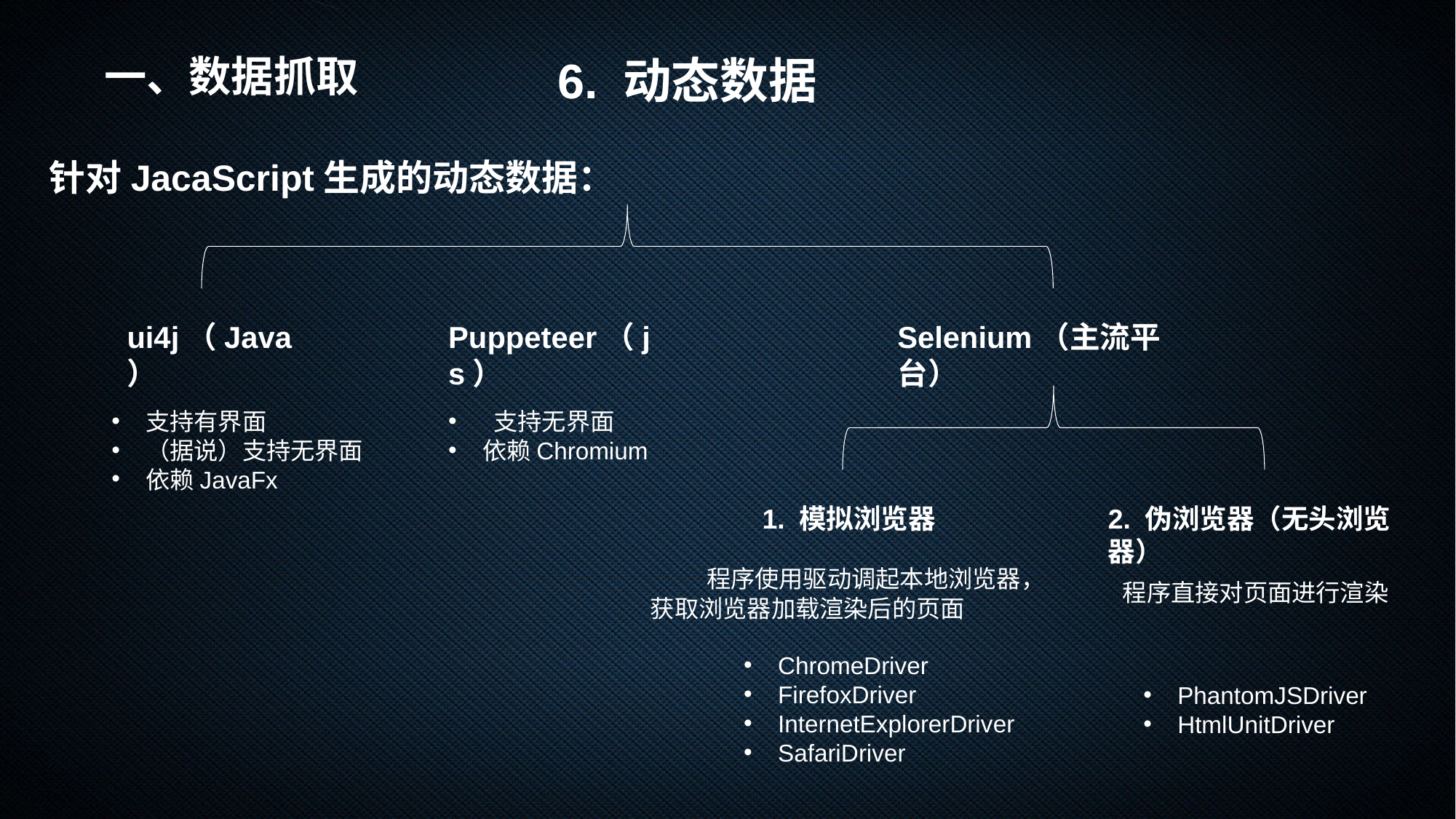

一、数据抓取
6. 动态数据
针对JacaScript生成的动态数据：

ui4j（Java）
Puppeteer（js）
Selenium（主流平台）
支持有界面
（据说）支持无界面
依赖JavaFx
 支持无界面
依赖Chromium
1. 模拟浏览器
2. 伪浏览器（无头浏览器）

        程序使用驱动调起本地浏览器，获取浏览器加载渲染后的页面
程序直接对页面进行渲染
ChromeDriver
FirefoxDriver
InternetExplorerDriver
SafariDriver
PhantomJSDriver
HtmlUnitDriver